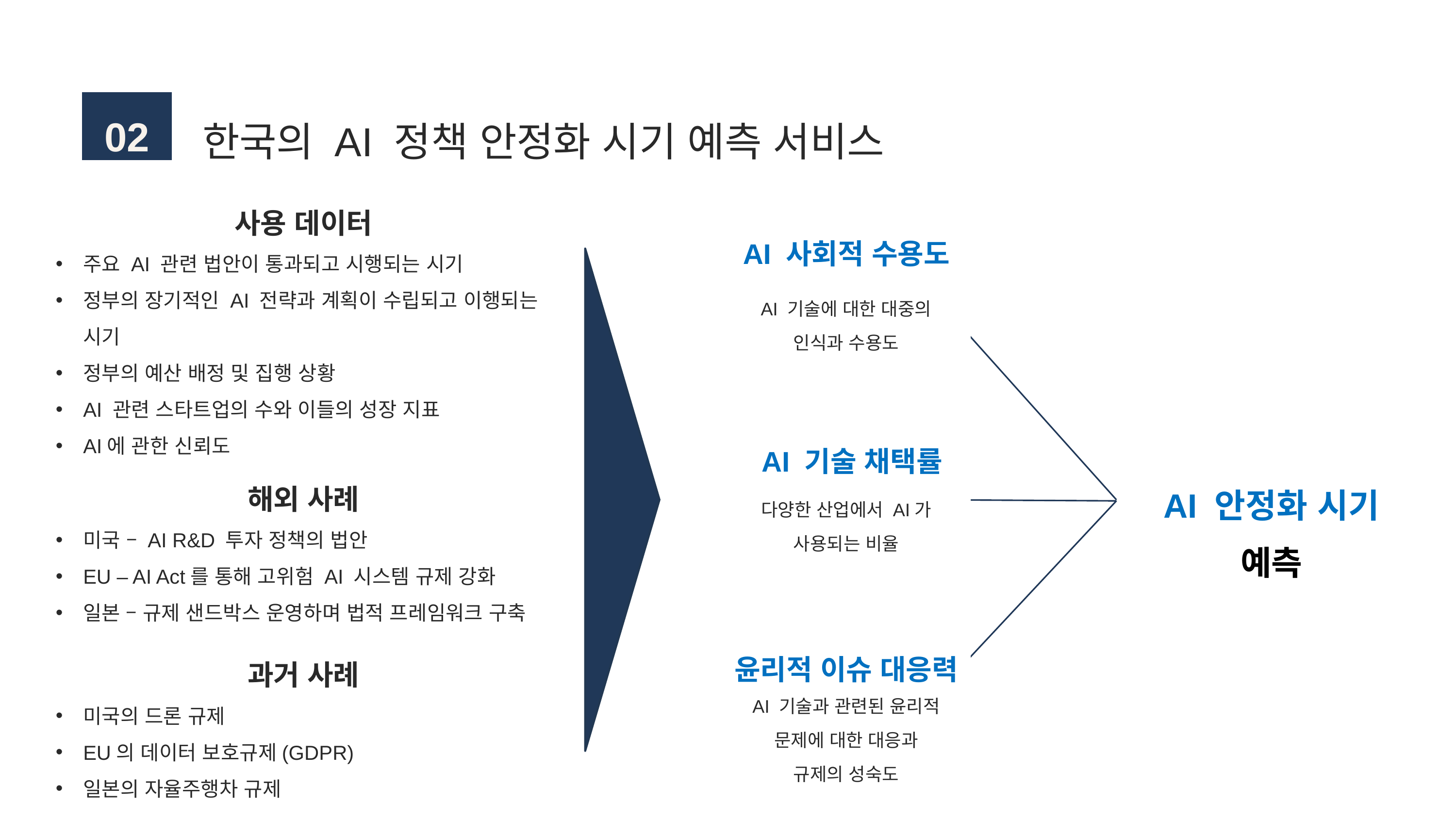

한국의 AI 정책 안정화 시기 예측 서비스

02
사용 데이터
주요 AI 관련 법안이 통과되고 시행되는 시기
정부의 장기적인 AI 전략과 계획이 수립되고 이행되는 시기
정부의 예산 배정 및 집행 상황
AI 관련 스타트업의 수와 이들의 성장 지표
AI에 관한 신뢰도

AI 사회적 수용도
AI 기술에 대한 대중의 인식과 수용도

AI 기술 채택률

해외 사례
미국 – AI R&D 투자 정책의 법안
EU – AI Act를 통해 고위험 AI 시스템 규제 강화
일본 – 규제 샌드박스 운영하며 법적 프레임워크 구축
AI 안정화 시기 예측
다양한 산업에서 AI가 사용되는 비율

윤리적 이슈 대응력
과거 사례
미국의 드론 규제
EU의 데이터 보호규제(GDPR)
일본의 자율주행차 규제
AI 기술과 관련된 윤리적 문제에 대한 대응과 규제의 성숙도